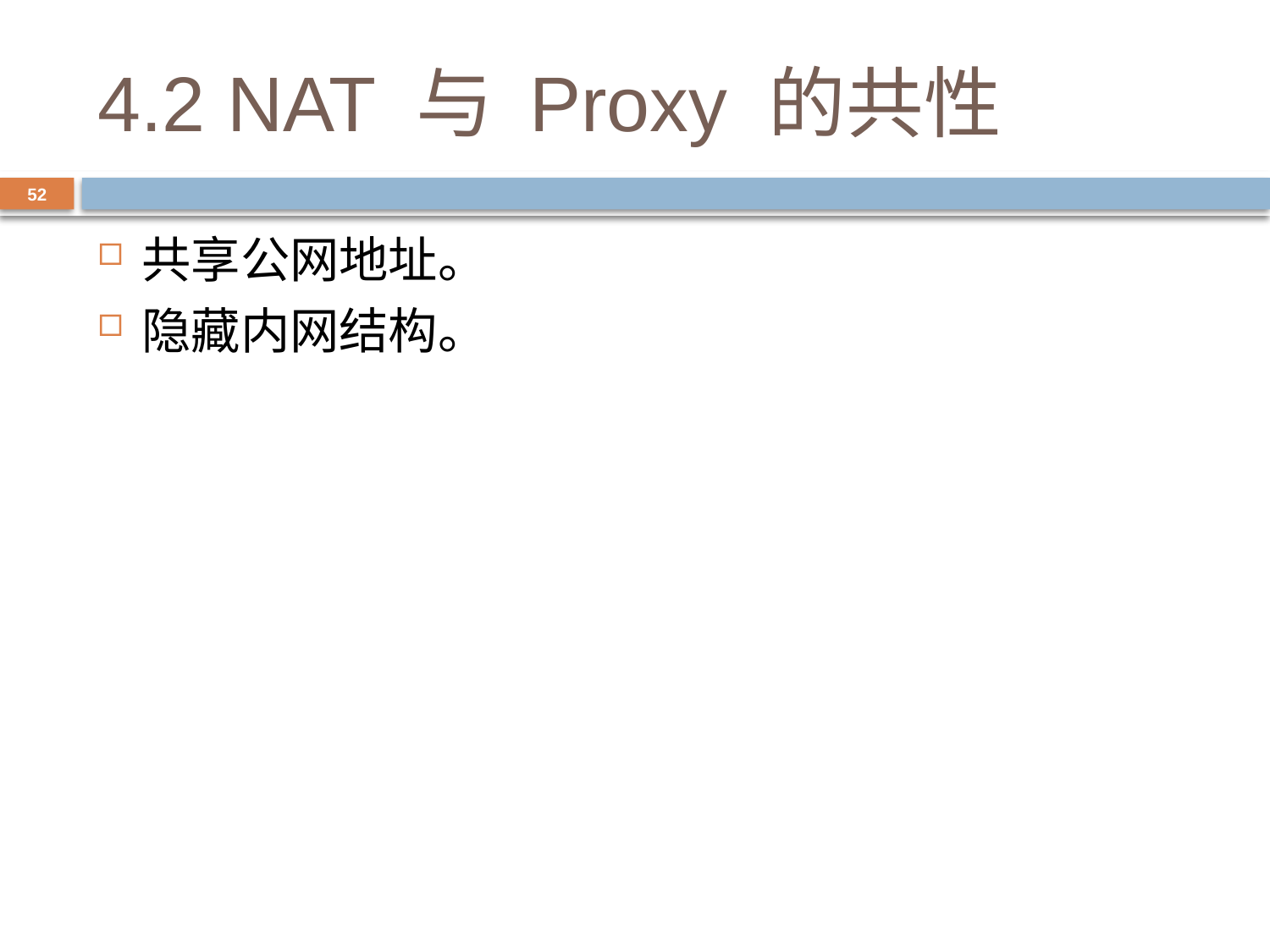

# 4.2 NAT 与 Proxy 的共性
52
共享公网地址。
隐藏内网结构。